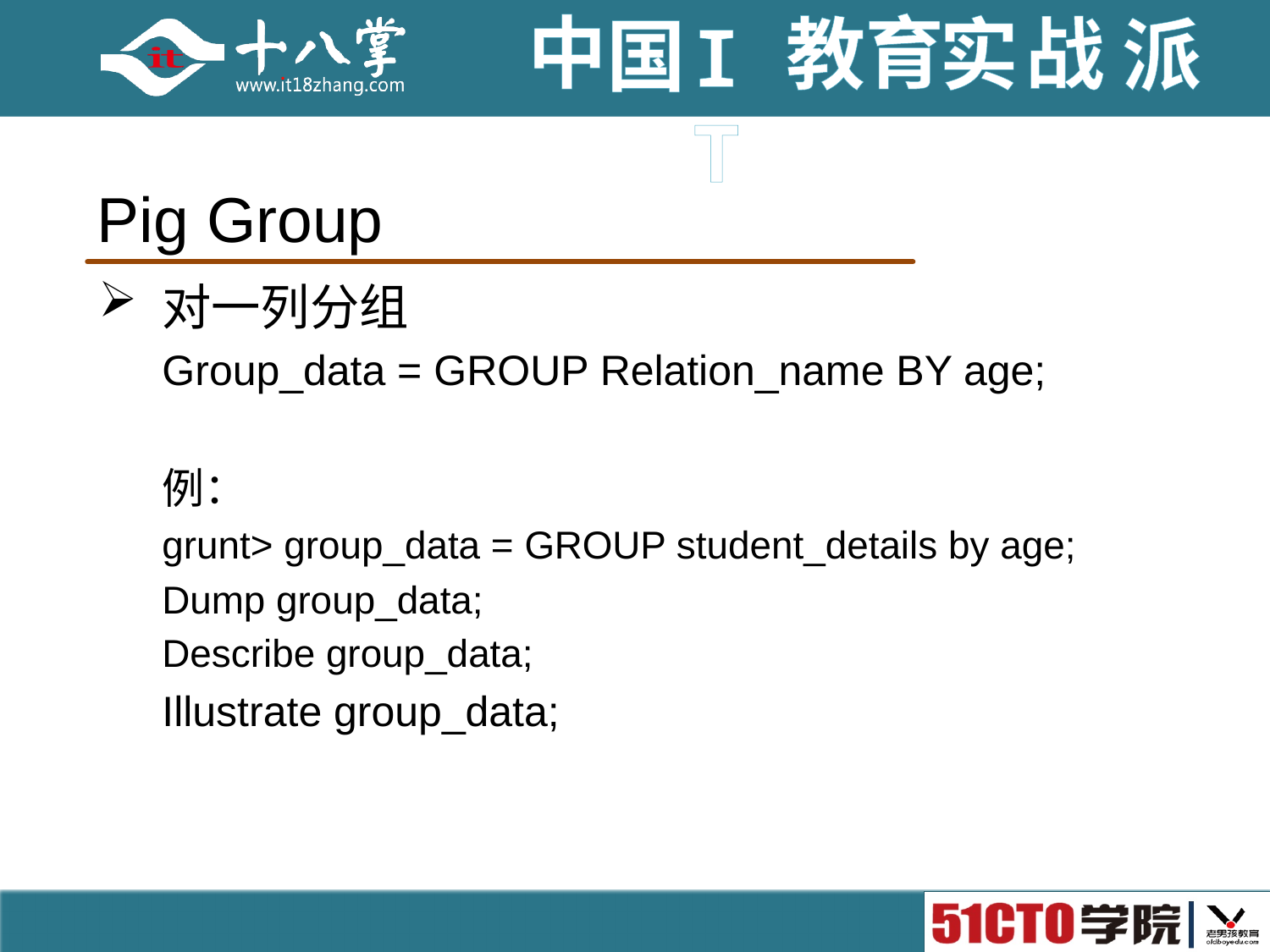

# Pig Group
对一列分组
Group_data = GROUP Relation_name BY age;

例：
grunt> group_data = GROUP student_details by age;
Dump group_data;
Describe group_data;
Illustrate group_data;